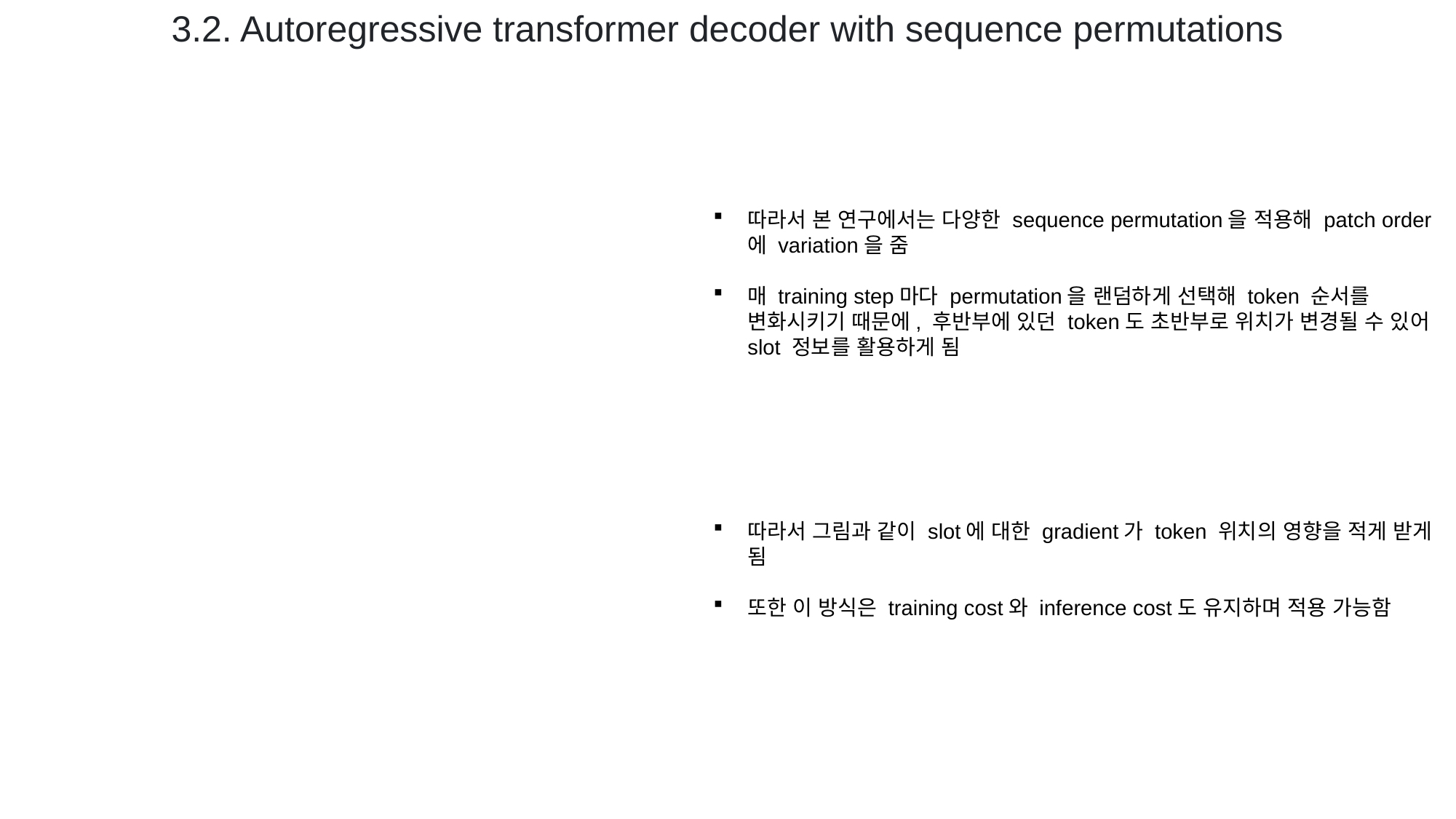

3.2. Autoregressive transformer decoder with sequence permutations
따라서 본 연구에서는 다양한 sequence permutation을 적용해 patch order에 variation을 줌

매 training step마다 permutation을 랜덤하게 선택해 token 순서를 변화시키기 때문에, 후반부에 있던 token도 초반부로 위치가 변경될 수 있어 slot 정보를 활용하게 됨

따라서 그림과 같이 slot에 대한 gradient가 token 위치의 영향을 적게 받게 됨

또한 이 방식은 training cost와 inference cost도 유지하며 적용 가능함